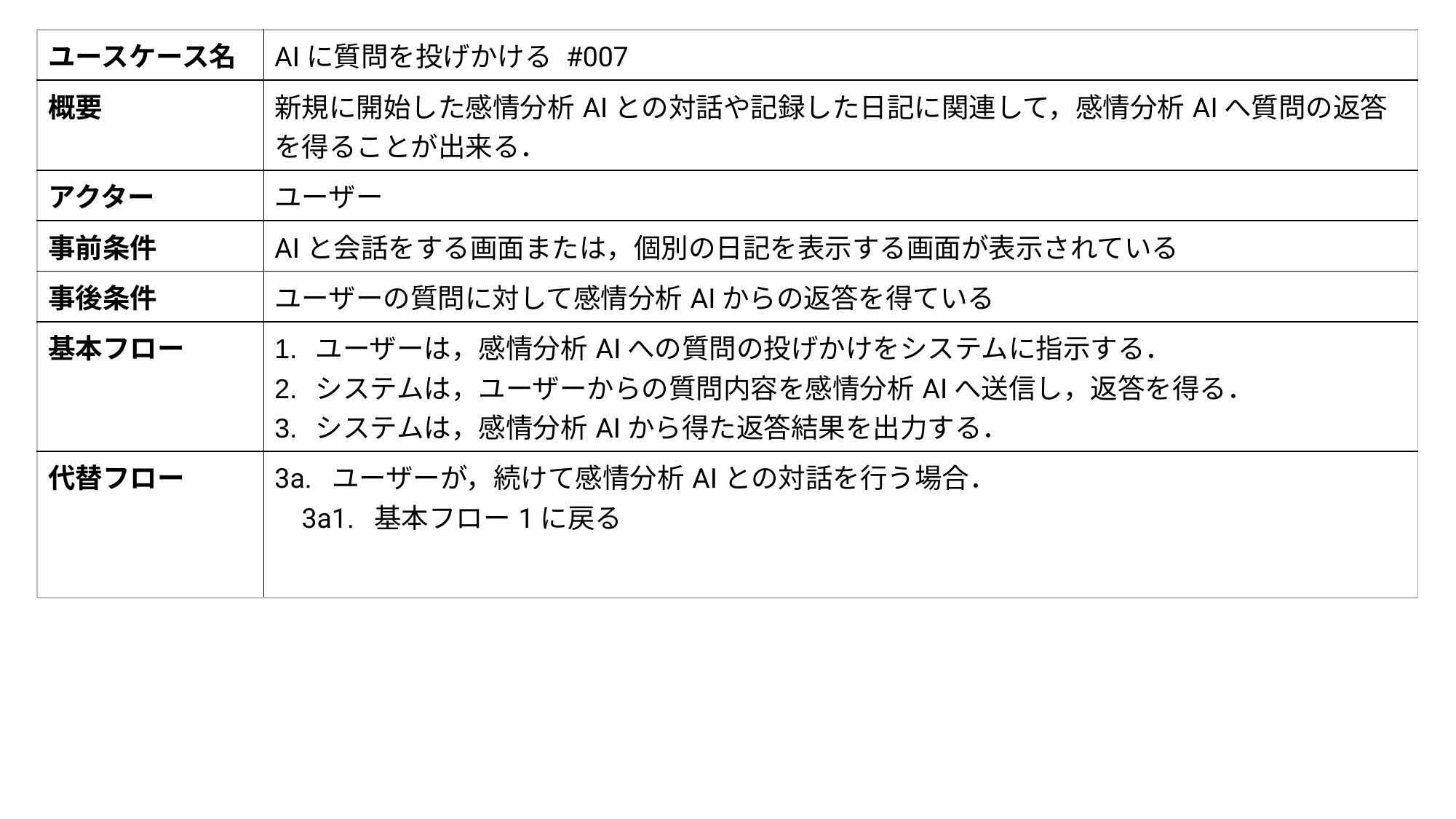

| ユースケース名 | AIに質問を投げかける #007 |
| --- | --- |
| 概要 | 新規に開始した感情分析AIとの対話や記録した日記に関連して，感情分析AIへ質問の返答を得ることが出来る． |
| アクター | ユーザー |
| 事前条件 | AIと会話をする画面または，個別の日記を表示する画面が表示されている |
| 事後条件 | ユーザーの質問に対して感情分析AIからの返答を得ている |
| 基本フロー | ユーザーは，感情分析AIへの質問の投げかけをシステムに指示する． システムは，ユーザーからの質問内容を感情分析AIへ送信し，返答を得る． システムは，感情分析AIから得た返答結果を出力する． |
| 代替フロー | 3a. ユーザーが，続けて感情分析AIとの対話を行う場合． 3a1. 基本フロー1に戻る |